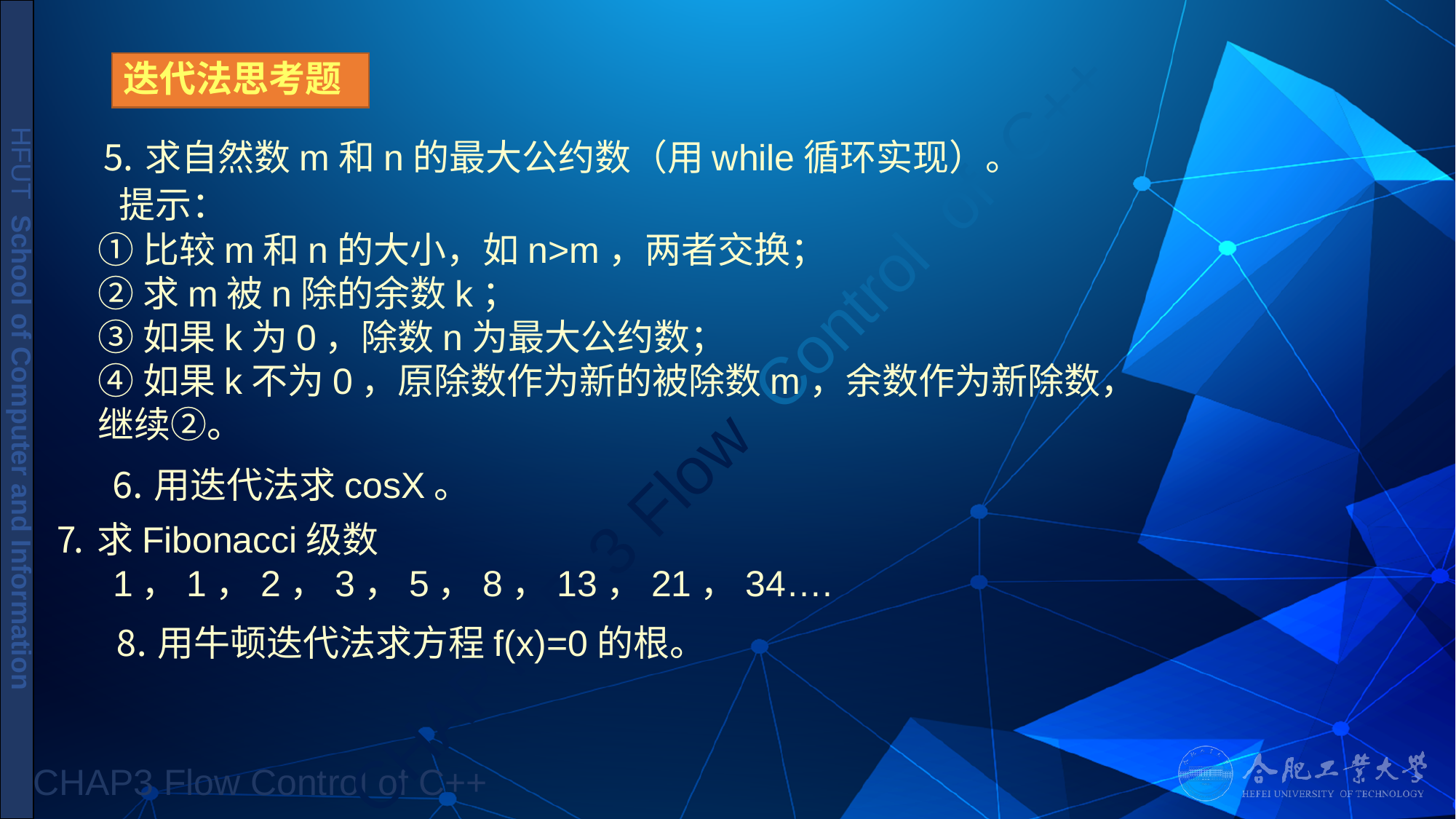

# 迭代法思考题
       ⒌求自然数m和n的最大公约数（用while循环实现）。
提示：
①比较m和n的大小，如n>m，两者交换；
②求m被n除的余数k；
③如果k为0，除数n为最大公约数；
④如果k不为0，原除数作为新的被除数m，余数作为新除数，
继续②。
⒍用迭代法求cosX。
⒎求Fibonacci级数
      1，1，2，3，5，8，13，21，34….
⒏用牛顿迭代法求方程f(x)=0的根。